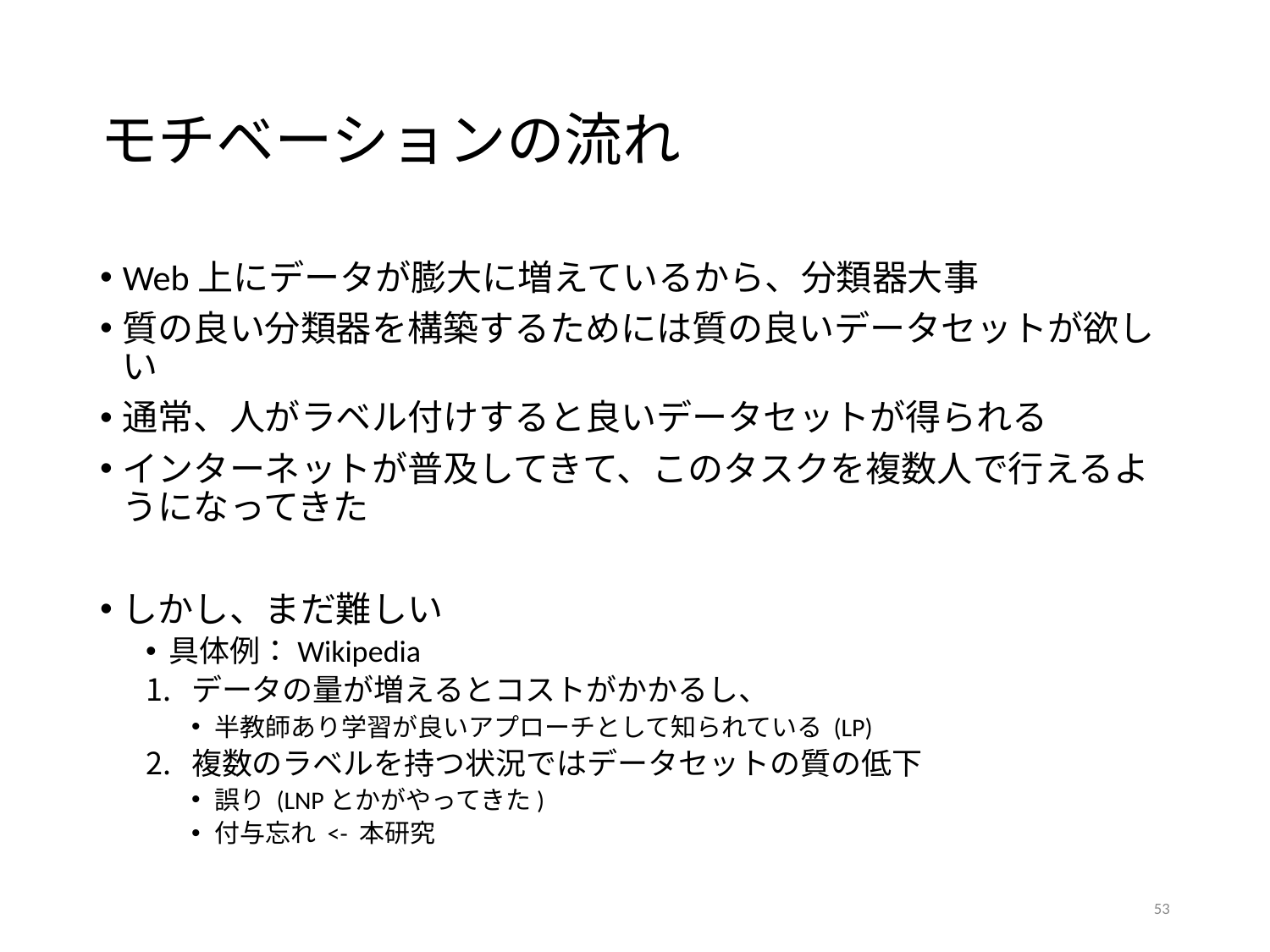

# モチベーションの流れ
Web上にデータが膨大に増えているから、分類器大事
質の良い分類器を構築するためには質の良いデータセットが欲しい
通常、人がラベル付けすると良いデータセットが得られる
インターネットが普及してきて、このタスクを複数人で行えるようになってきた

しかし、まだ難しい
具体例：Wikipedia
データの量が増えるとコストがかかるし、
半教師あり学習が良いアプローチとして知られている (LP)
複数のラベルを持つ状況ではデータセットの質の低下
誤り (LNPとかがやってきた)
付与忘れ <- 本研究
53